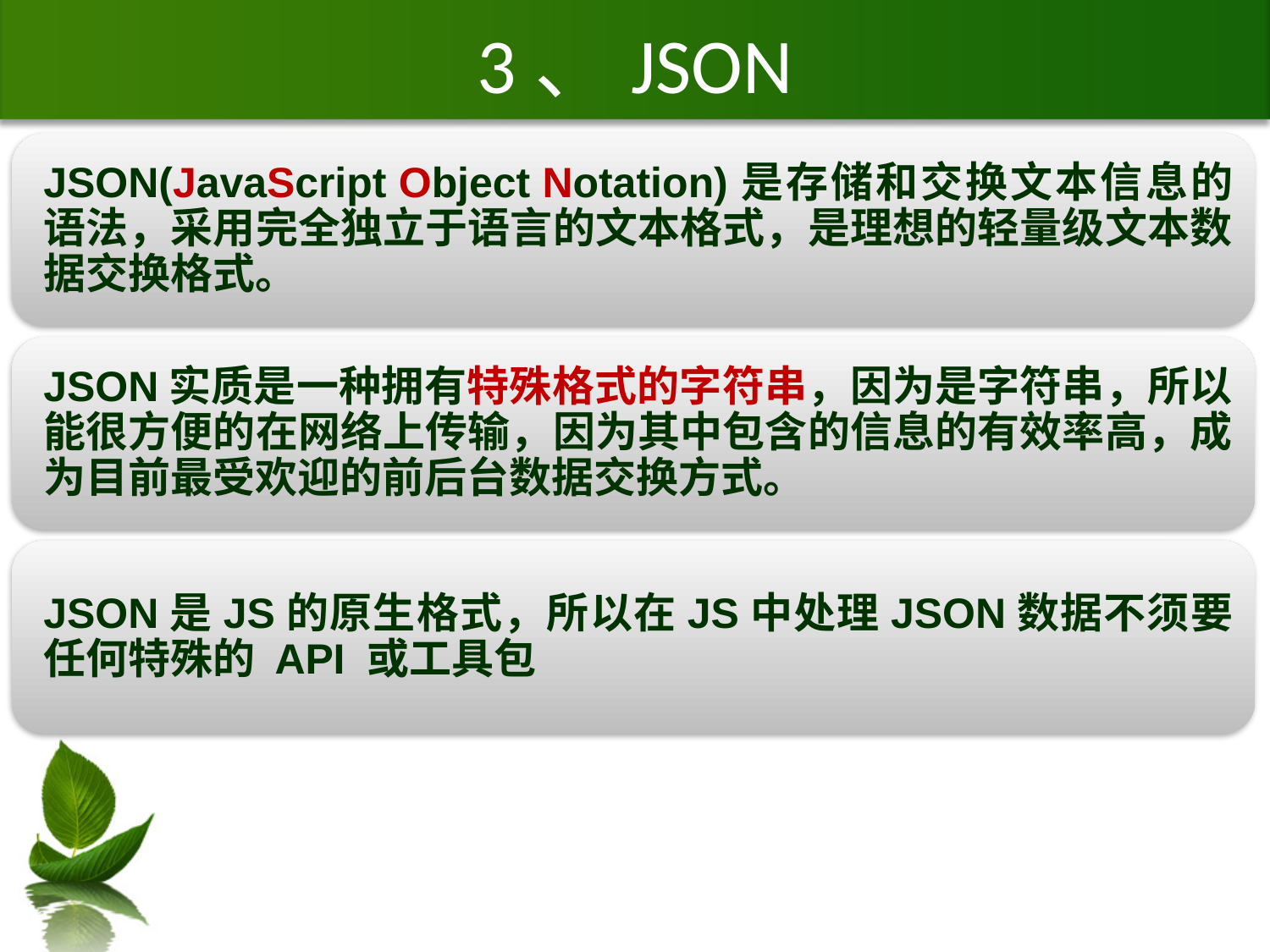

# 3、JSON
JSON(JavaScript Object Notation)是存储和交换文本信息的语法，采用完全独立于语言的文本格式，是理想的轻量级文本数据交换格式。
JSON实质是一种拥有特殊格式的字符串，因为是字符串，所以能很方便的在网络上传输，因为其中包含的信息的有效率高，成为目前最受欢迎的前后台数据交换方式。
JSON是JS的原生格式，所以在JS中处理JSON数据不须要任何特殊的 API 或工具包